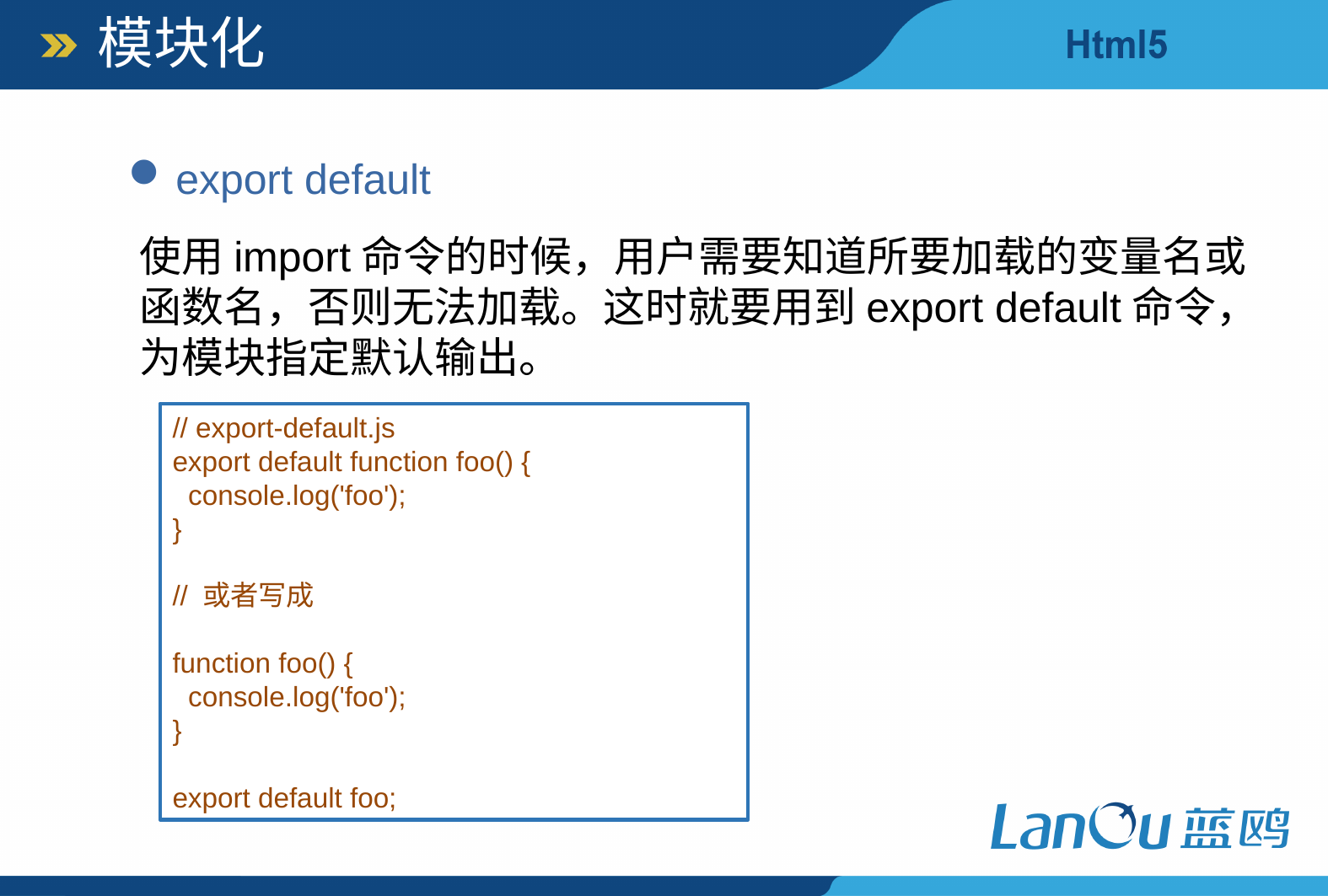

模块化
export default
使用import命令的时候，用户需要知道所要加载的变量名或函数名，否则无法加载。这时就要用到export default命令，为模块指定默认输出。
// export-default.js
export default function foo() {
  console.log('foo');
}

// 或者写成

function foo() {
  console.log('foo');
}

export default foo;